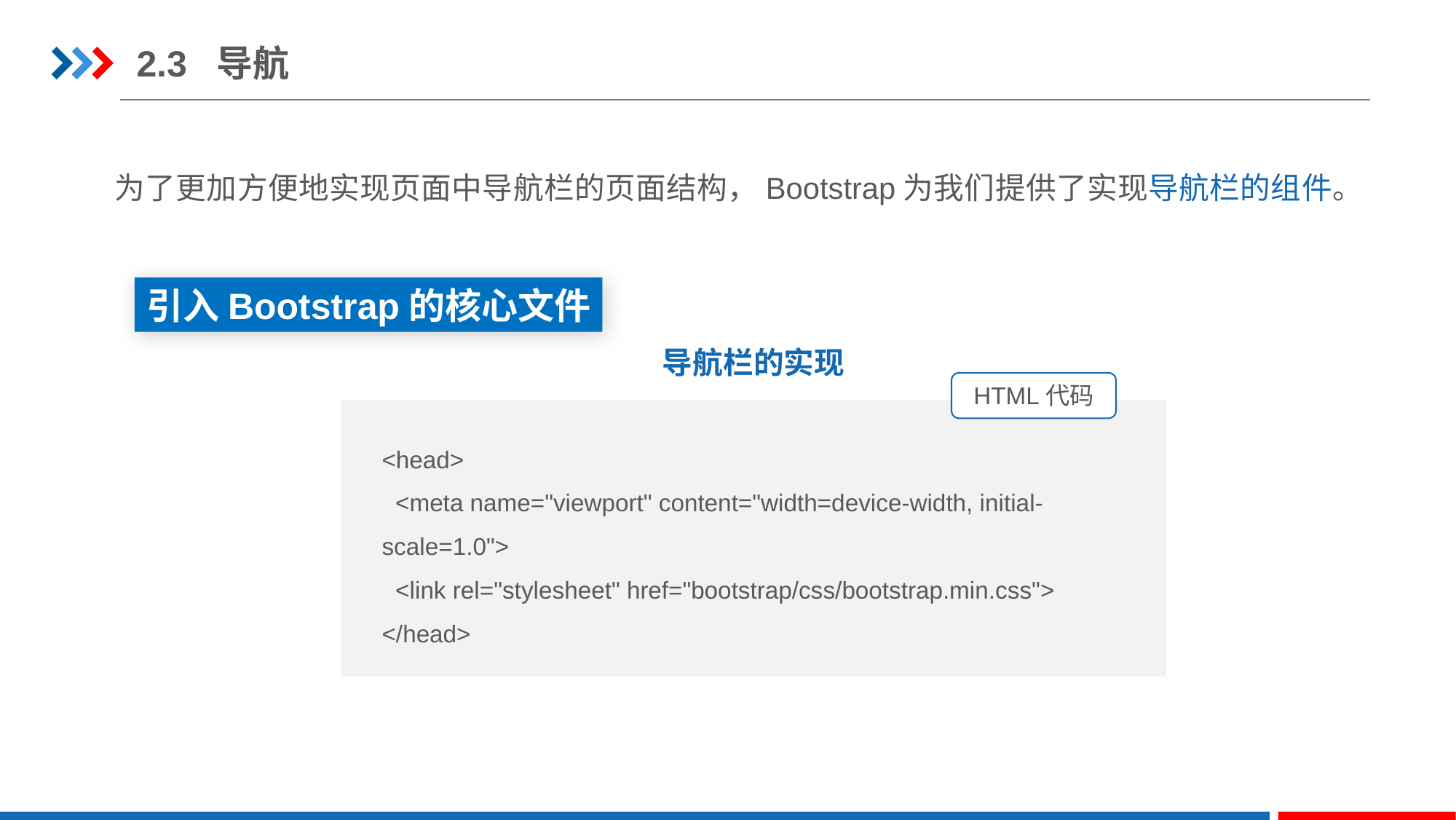

2.3  导航
为了更加方便地实现页面中导航栏的页面结构，Bootstrap为我们提供了实现导航栏的组件。
引入Bootstrap的核心文件
导航栏的实现
HTML代码

<head>
  <meta name="viewport" content="width=device-width, initial-scale=1.0">
  <link rel="stylesheet" href="bootstrap/css/bootstrap.min.css">
</head>